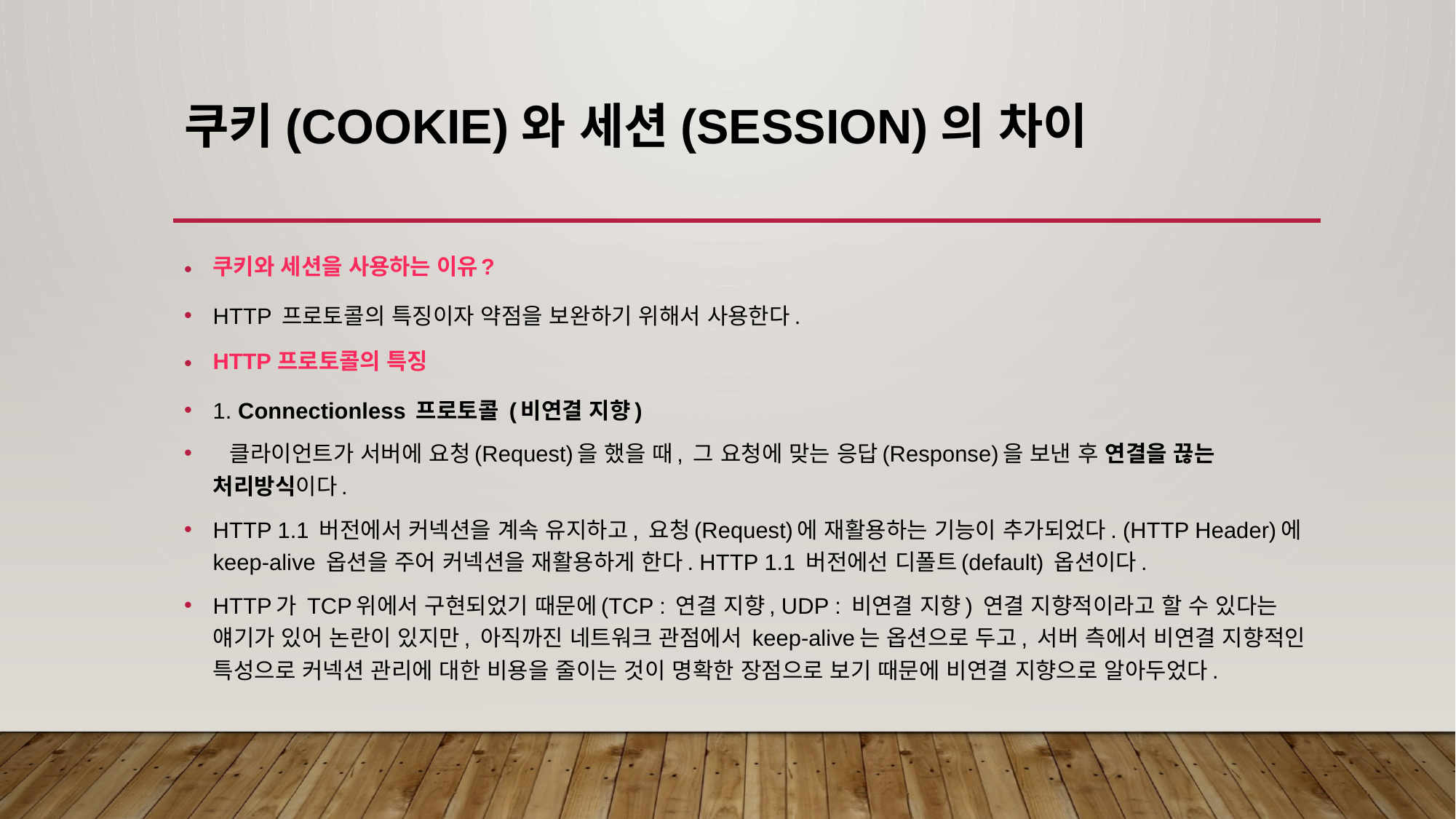

# 쿠키(Cookie)와 세션(Session)의 차이
쿠키와 세션을 사용하는 이유?
HTTP 프로토콜의 특징이자 약점을 보완하기 위해서 사용한다.
HTTP 프로토콜의 특징
1. Connectionless 프로토콜 (비연결 지향)
  클라이언트가 서버에 요청(Request)을 했을 때, 그 요청에 맞는 응답(Response)을 보낸 후 연결을 끊는 처리방식이다.
HTTP 1.1 버전에서 커넥션을 계속 유지하고, 요청(Request)에 재활용하는 기능이 추가되었다. (HTTP Header)에 keep-alive 옵션을 주어 커넥션을 재활용하게 한다. HTTP 1.1 버전에선 디폴트(default) 옵션이다.
HTTP가 TCP위에서 구현되었기 때문에(TCP : 연결 지향, UDP : 비연결 지향) 연결 지향적이라고 할 수 있다는 얘기가 있어 논란이 있지만, 아직까진 네트워크 관점에서 keep-alive는 옵션으로 두고, 서버 측에서 비연결 지향적인 특성으로 커넥션 관리에 대한 비용을 줄이는 것이 명확한 장점으로 보기 때문에 비연결 지향으로 알아두었다.